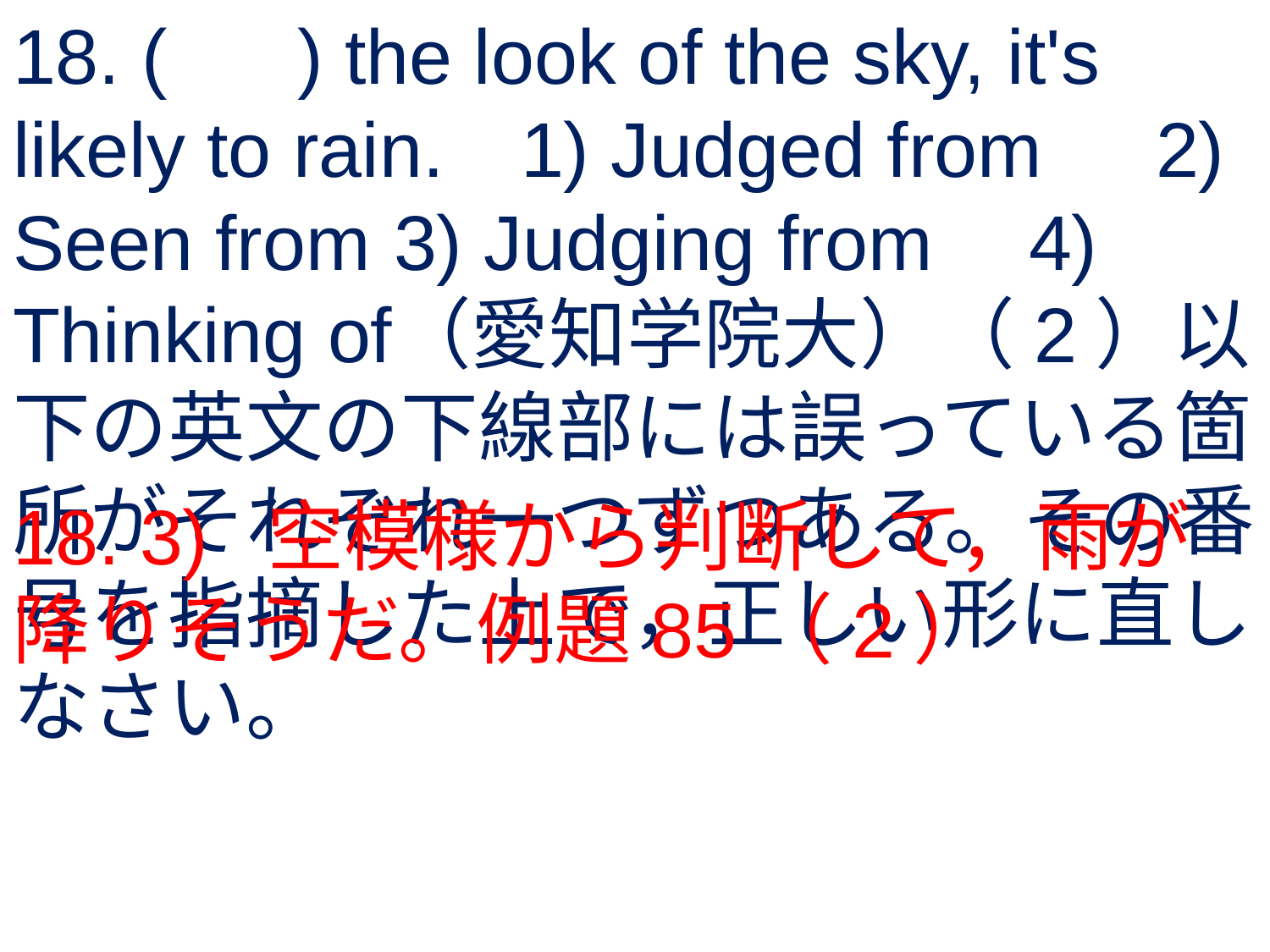

# 18. (      ) the look of the sky, it's likely to rain.	1) Judged from	2) Seen from	3) Judging from	4) Thinking of	（愛知学院大）（2）以下の英文の下線部には誤っている箇所がそれぞれ一つずつある。その番号を指摘した上で，正しい形に直しなさい。
18.	3) 	空模様から判断して，雨が降りそうだ。例題85（2）